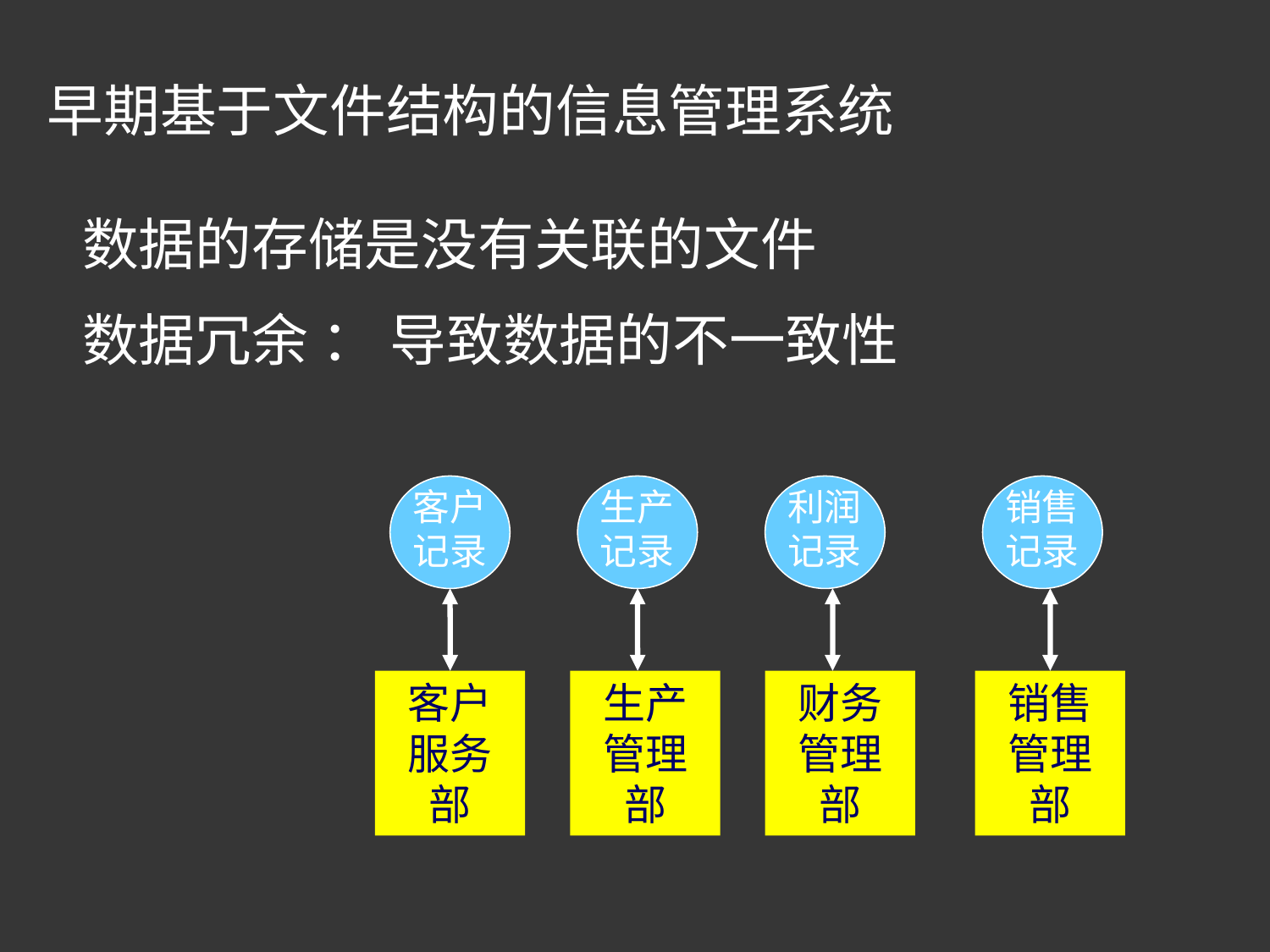

早期基于文件结构的信息管理系统
数据的存储是没有关联的文件
数据冗余 ： 导致数据的不一致性

客户记录

生产记录

利润记录

销售记录

客户服务部
生产管理部
财务管理部
销售管理部